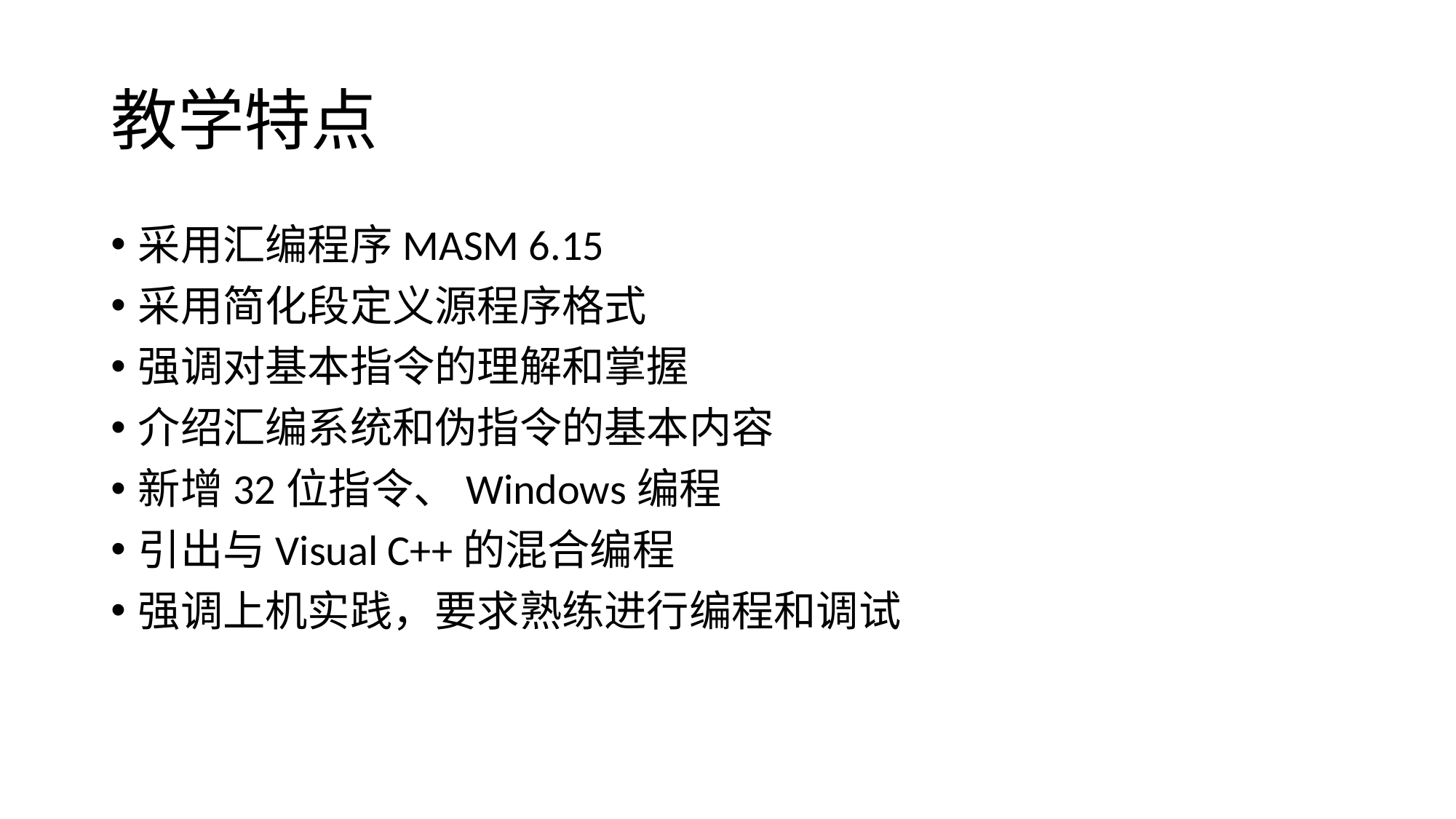

# 教学特点
采用汇编程序MASM 6.15
采用简化段定义源程序格式
强调对基本指令的理解和掌握
介绍汇编系统和伪指令的基本内容
新增32位指令、Windows编程
引出与Visual C++的混合编程
强调上机实践，要求熟练进行编程和调试